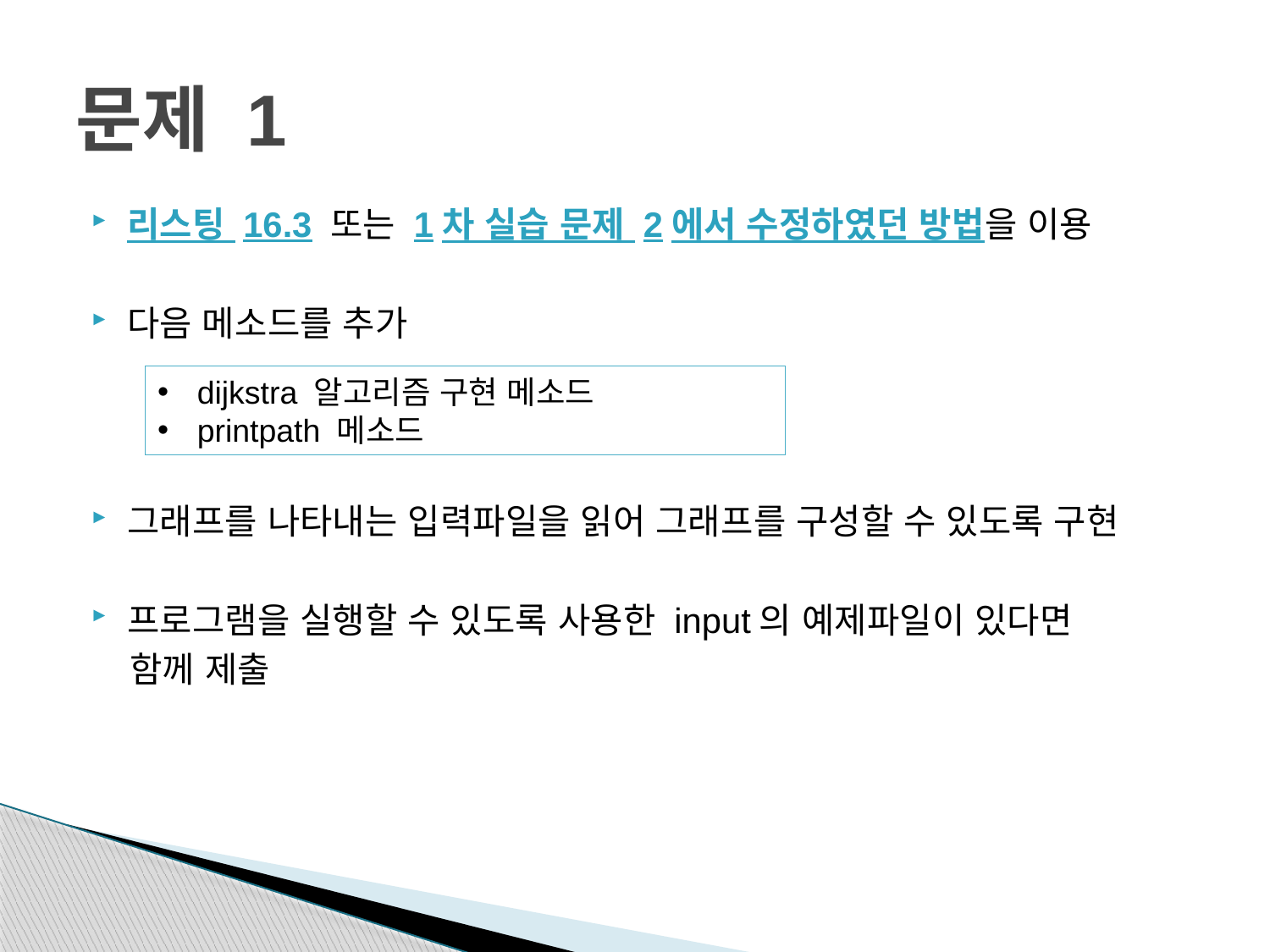

# 문제 1
리스팅 16.3 또는 1차 실습 문제 2에서 수정하였던 방법을 이용

다음 메소드를 추가

그래프를 나타내는 입력파일을 읽어 그래프를 구성할 수 있도록 구현

프로그램을 실행할 수 있도록 사용한 input의 예제파일이 있다면
   함께 제출
dijkstra 알고리즘 구현 메소드
printpath 메소드